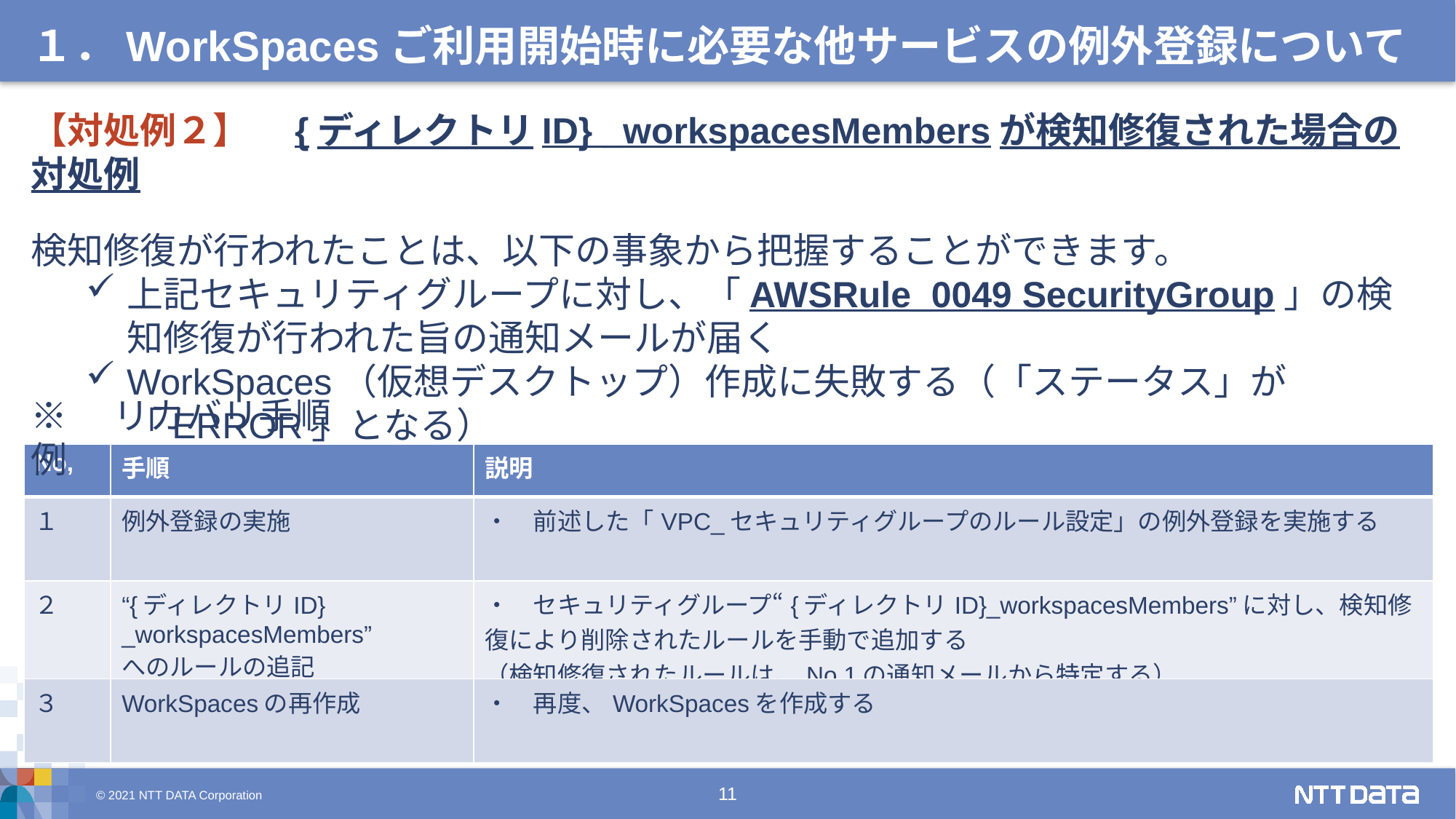

１．WorkSpacesご利用開始時に必要な他サービスの例外登録について
【対処例２】　{ディレクトリID} _workspacesMembersが検知修復された場合の対処例

検知修復が行われたことは、以下の事象から把握することができます。
上記セキュリティグループに対し、「AWSRule_0049 SecurityGroup」の検知修復が行われた旨の通知メールが届く
WorkSpaces（仮想デスクトップ）作成に失敗する（「ステータス」が「ERROR」となる）

※　リカバリ手順例
| No, | 手順 | 説明 |
| --- | --- | --- |
| １ | 例外登録の実施 | ・　前述した「VPC\_セキュリティグループのルール設定」の例外登録を実施する |
| ２ | “{ディレクトリID} \_workspacesMembers” へのルールの追記 | ・　セキュリティグループ“{ディレクトリID}\_workspacesMembers”に対し、検知修復により削除されたルールを手動で追加する （検知修復されたルールは、No,1の通知メールから特定する） |
| ３ | WorkSpacesの再作成 | ・　再度、WorkSpacesを作成する |